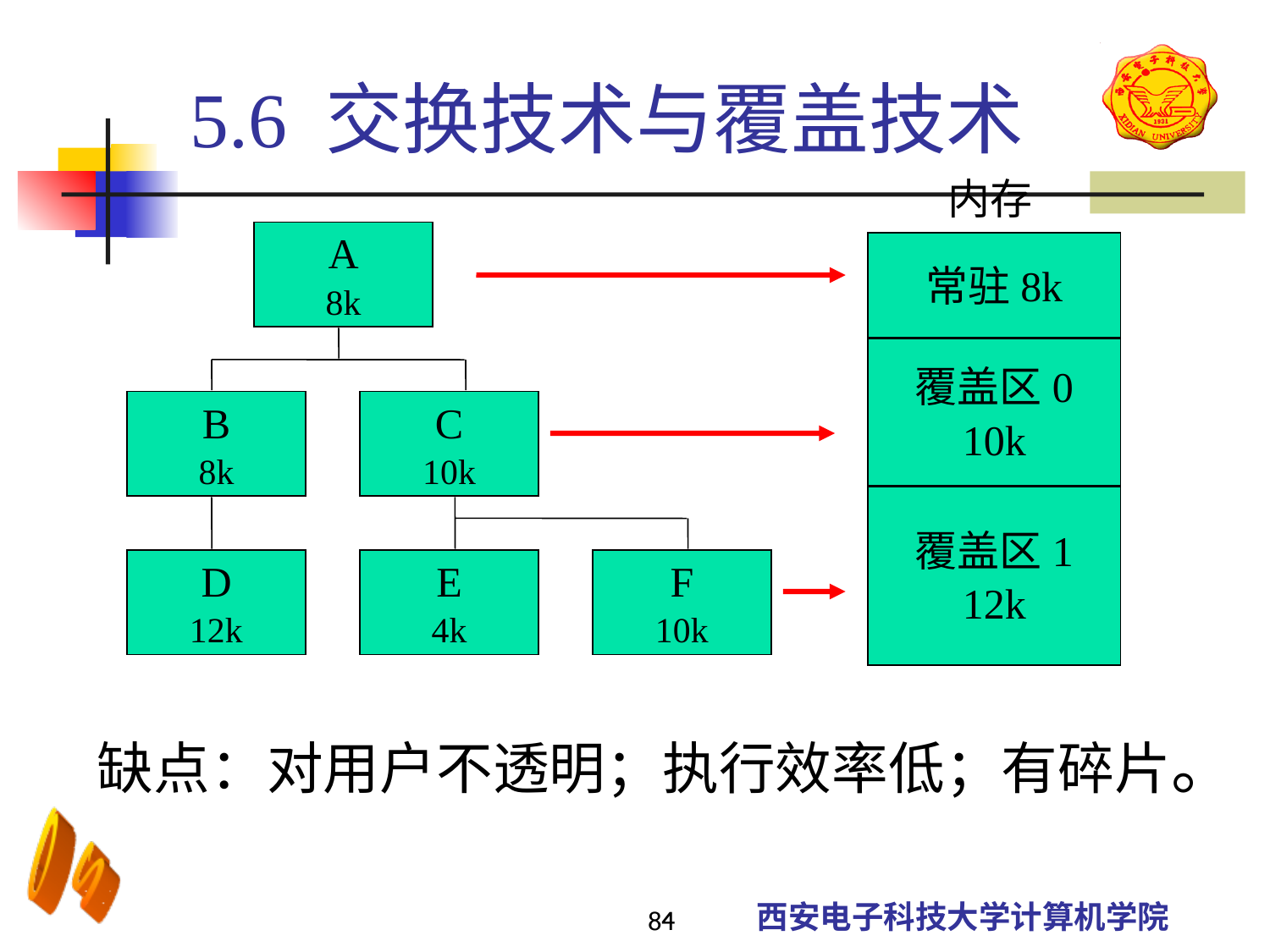

5.6 交换技术与覆盖技术
内存
A
8k

B
8k
C
10k

D
12k
E
4k
F
10k
常驻8k
覆盖区0
10k
覆盖区1
12k

缺点：对用户不透明；执行效率低；有碎片。
84